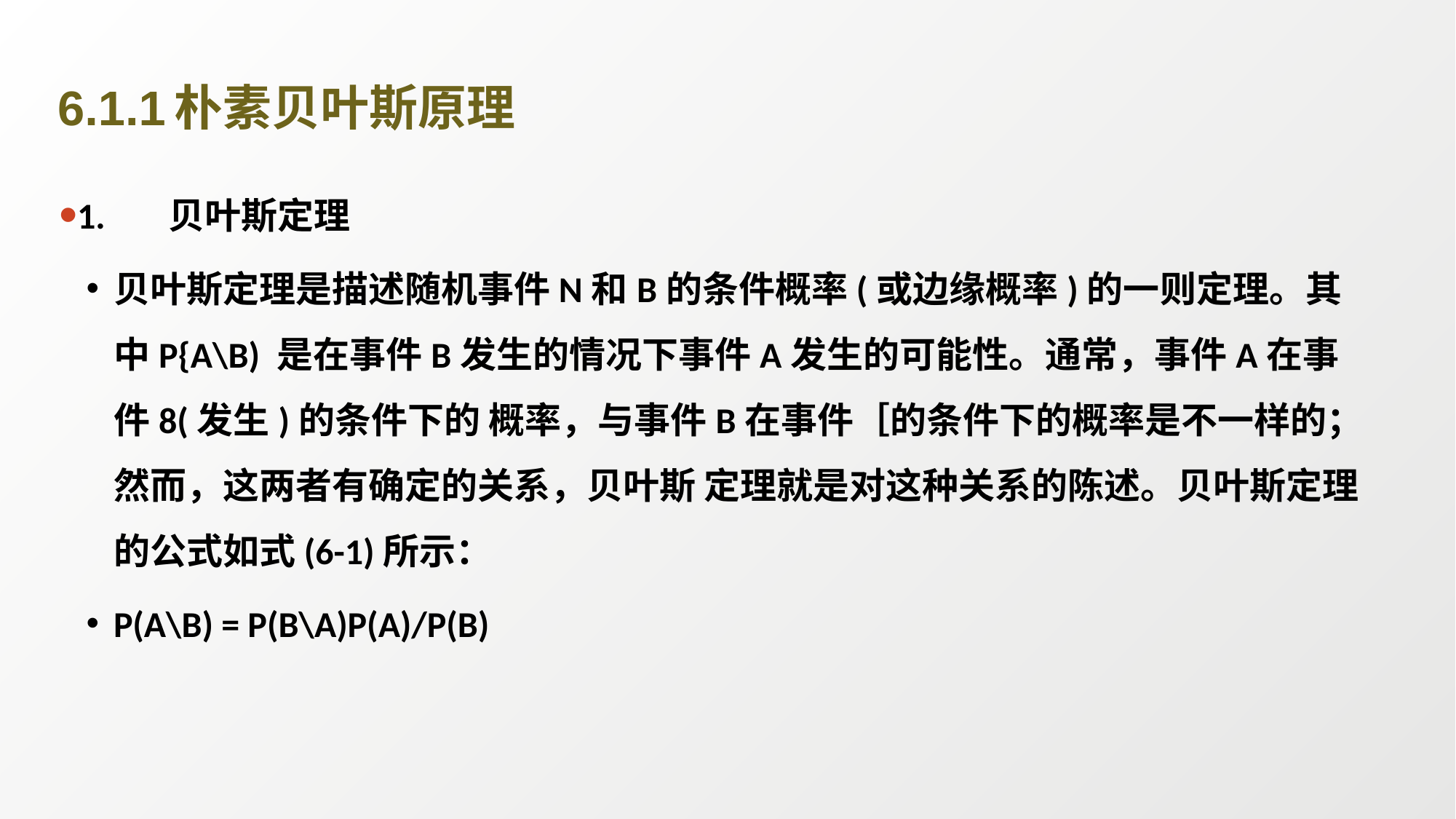

# 6.1.1朴素贝叶斯原理
1.	贝叶斯定理
贝叶斯定理是描述随机事件N和B的条件概率(或边缘概率)的一则定理。其中P{A\B) 是在事件B发生的情况下事件A发生的可能性。通常，事件A在事件8(发生)的条件下的 概率，与事件B在事件［的条件下的概率是不一样的；然而，这两者有确定的关系，贝叶斯 定理就是对这种关系的陈述。贝叶斯定理的公式如式(6-1)所示：
P(A\B) = P(B\A)P(A)/P(B)